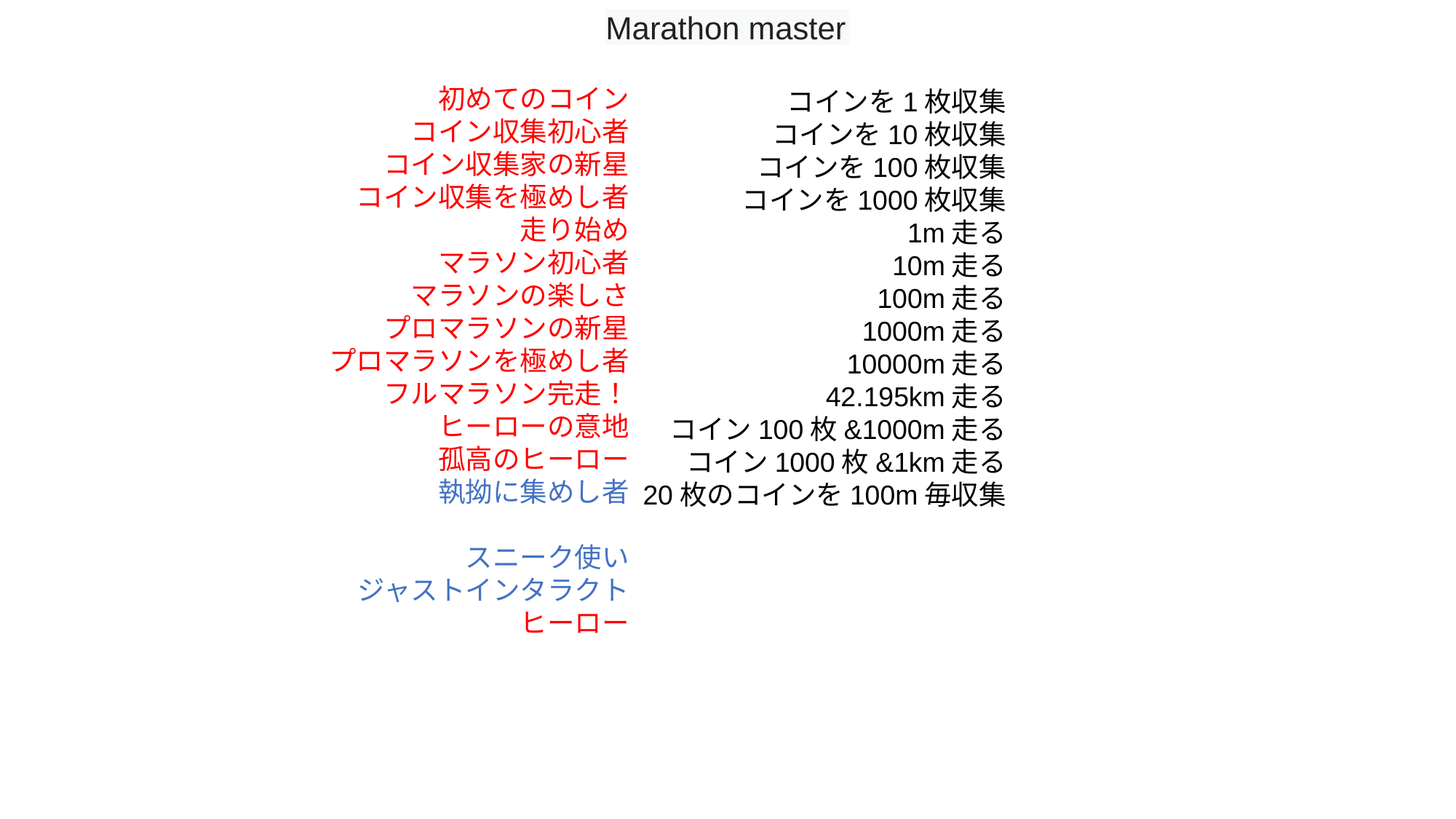

Marathon master
初めてのコイン
コイン収集初心者
コイン収集家の新星
コイン収集を極めし者
走り始め
マラソン初心者
マラソンの楽しさ
プロマラソンの新星
プロマラソンを極めし者
フルマラソン完走！
ヒーローの意地
孤高のヒーロー
執拗に集めし者

スニーク使い
ジャストインタラクト
ヒーロー

コインを1枚収集
コインを10枚収集
コインを100枚収集
コインを1000枚収集
1m走る
10m走る
100m走る
1000m走る
10000m走る
42.195km走る
コイン100枚&1000m走る
コイン1000枚&1km走る
20枚のコインを100m毎収集